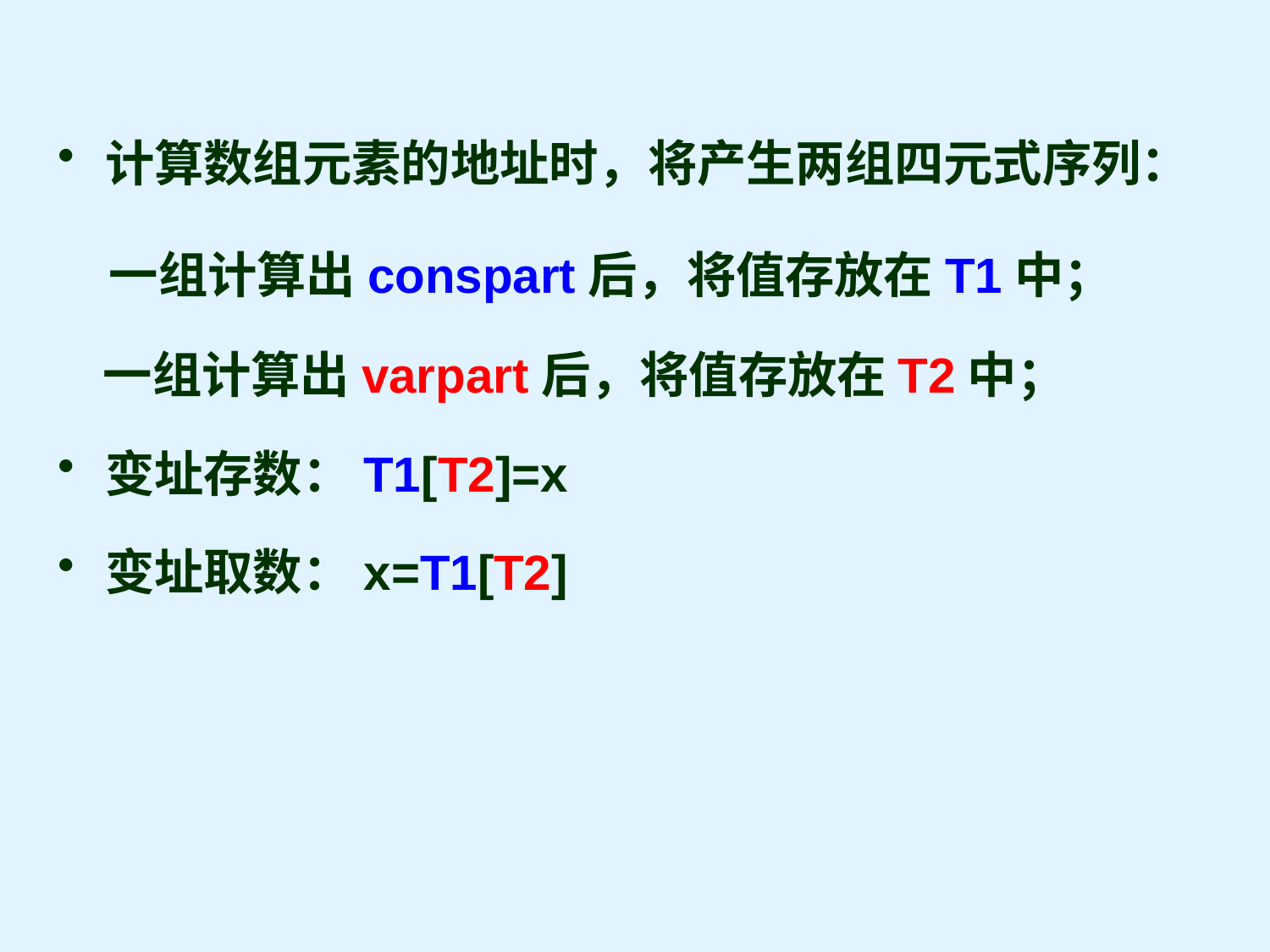

计算数组元素的地址时，将产生两组四元式序列：
   一组计算出conspart后，将值存放在T1中；
   一组计算出varpart后，将值存放在T2中；
变址存数：T1[T2]=x
变址取数：x=T1[T2]